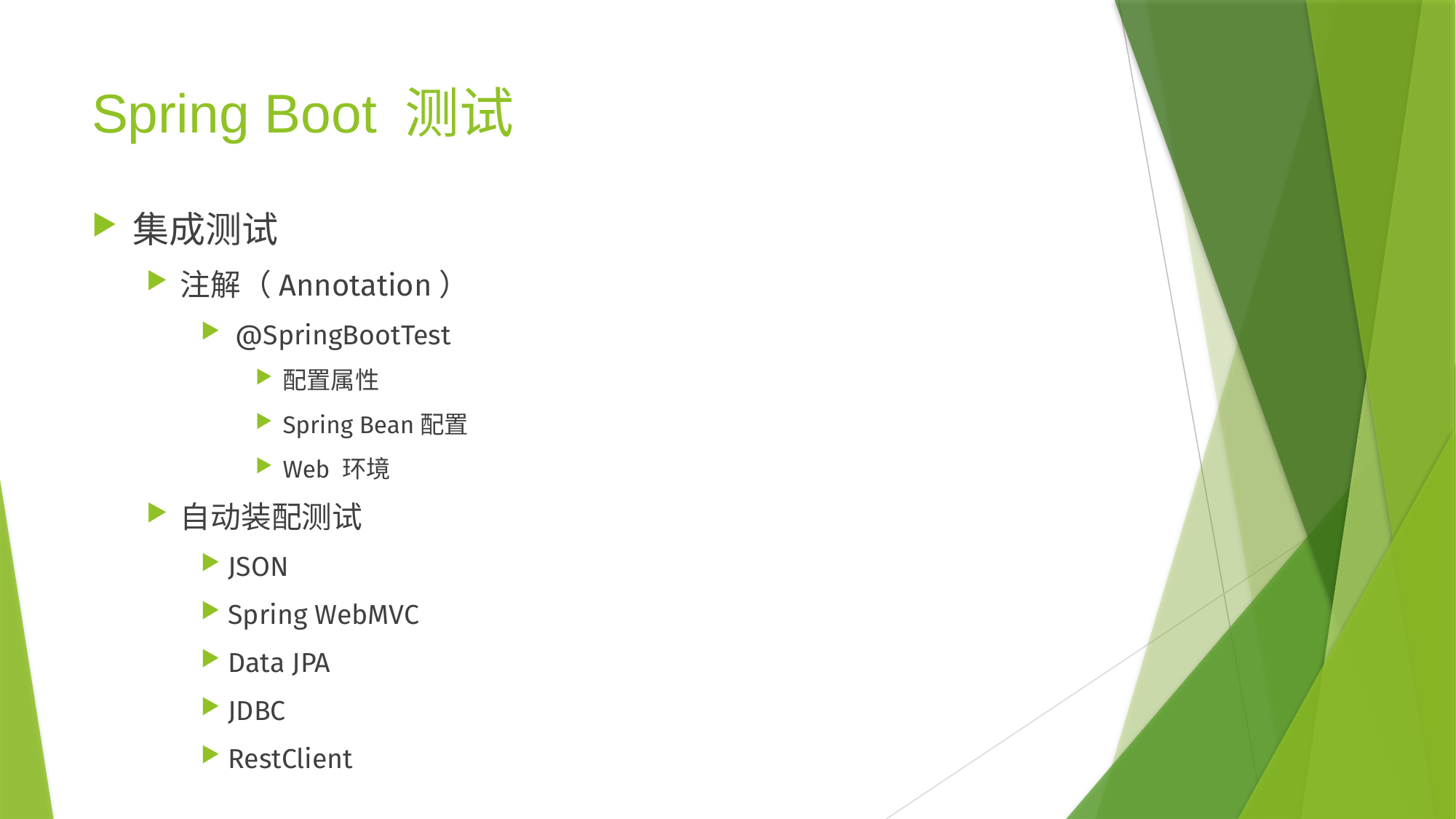

# Spring Boot 测试
集成测试
注解（Annotation）
 @SpringBootTest
配置属性
Spring Bean配置
Web 环境
自动装配测试
JSON
Spring WebMVC
Data JPA
JDBC
RestClient